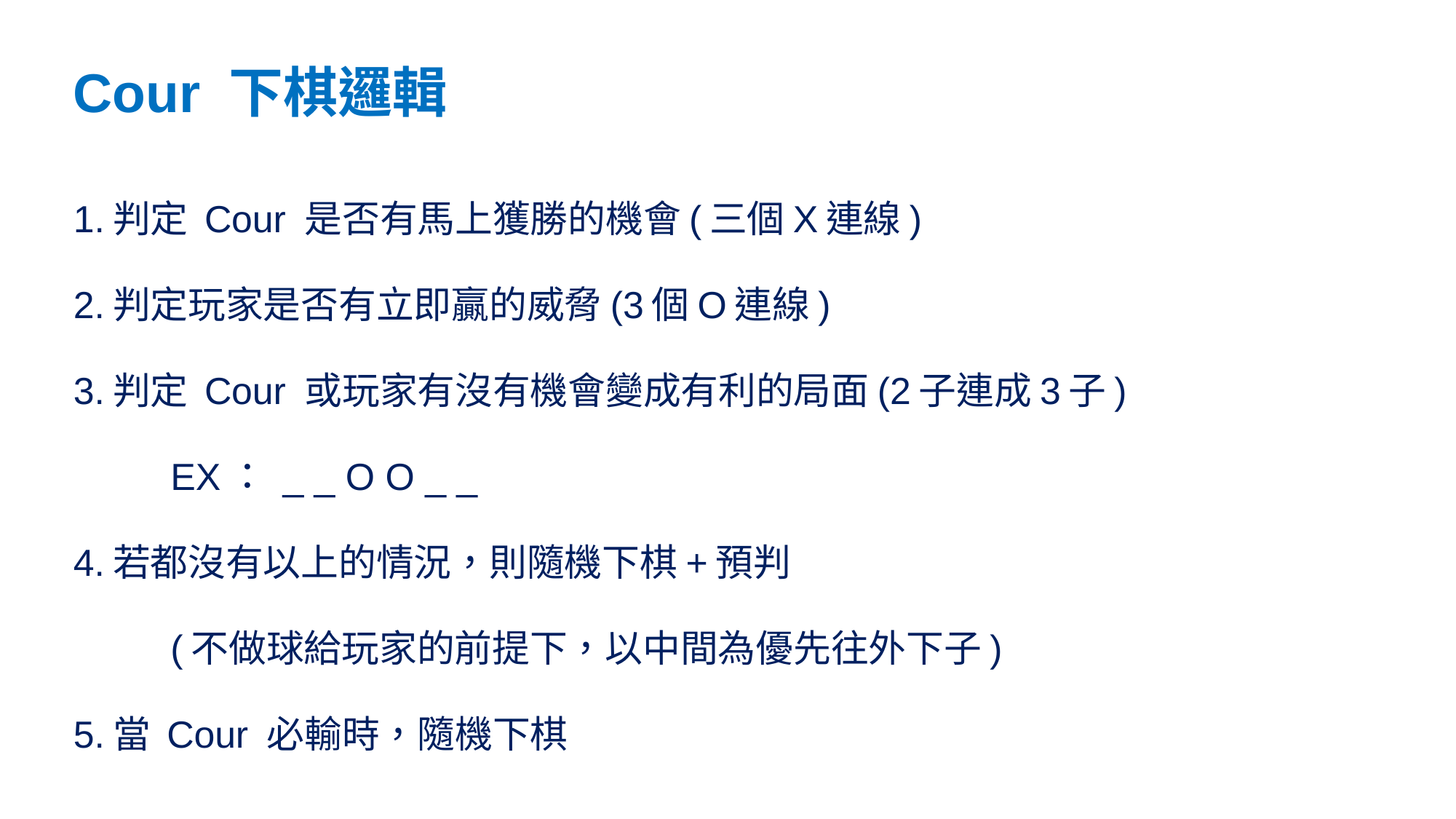

# Cour 下棋邏輯
1.判定 Cour 是否有馬上獲勝的機會(三個X連線)
2.判定玩家是否有立即贏的威脅(3個O連線)
3.判定 Cour 或玩家有沒有機會變成有利的局面(2子連成3子)
	EX： _ _ O O _ _
4.若都沒有以上的情況，則隨機下棋+預判
	(不做球給玩家的前提下，以中間為優先往外下子)
5.當 Cour 必輸時，隨機下棋